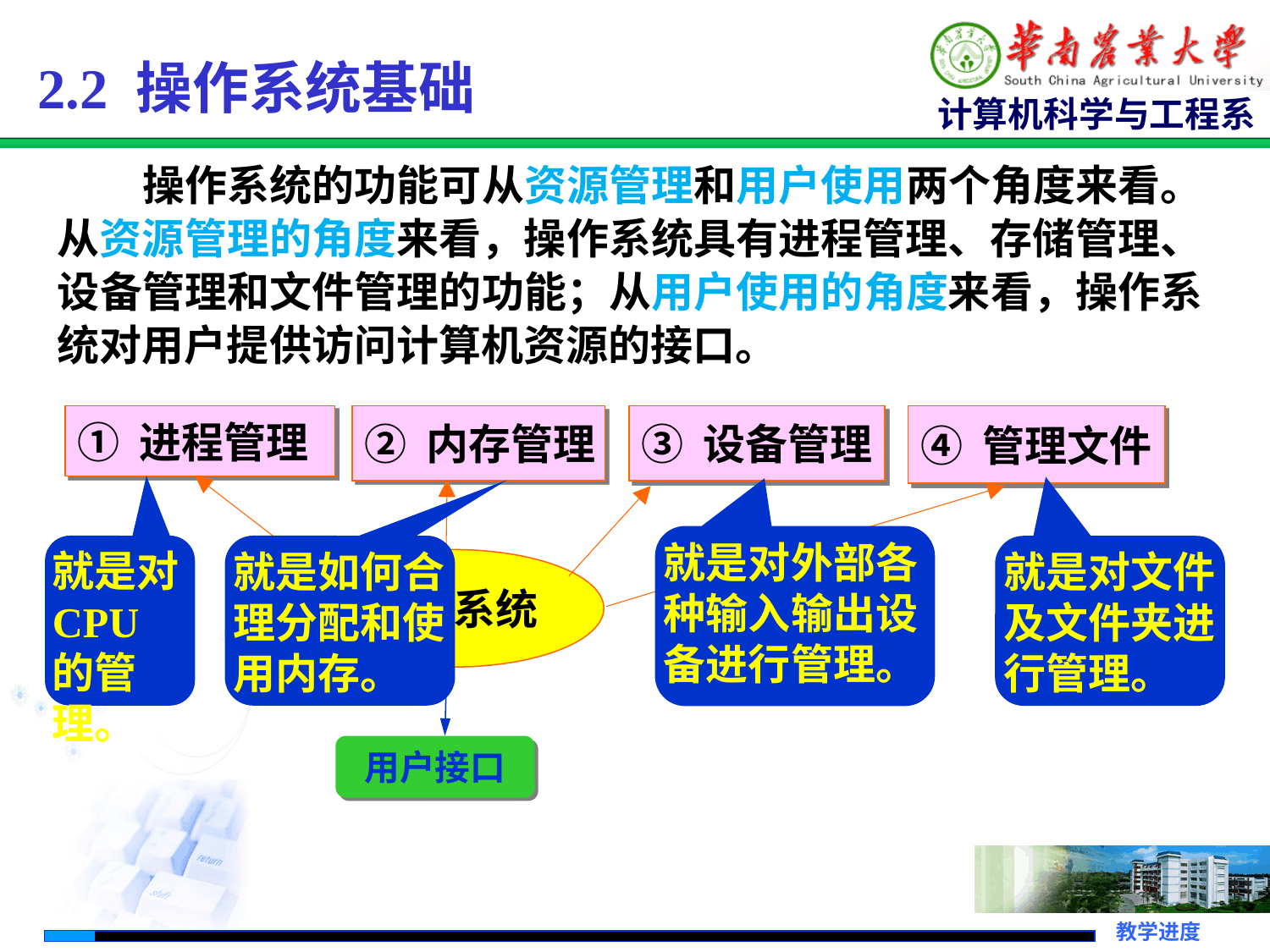

2.2 操作系统基础
　　操作系统的功能可从资源管理和用户使用两个角度来看。从资源管理的角度来看，操作系统具有进程管理、存储管理、设备管理和文件管理的功能；从用户使用的角度来看，操作系统对用户提供访问计算机资源的接口。
① 进程管理
② 内存管理
③ 设备管理
④ 管理文件

就是对外部各种输入输出设备进行管理。
就是对CPU的管理。
就是如何合理分配和使用内存。
就是对文件及文件夹进行管理。
操作系统

用户接口